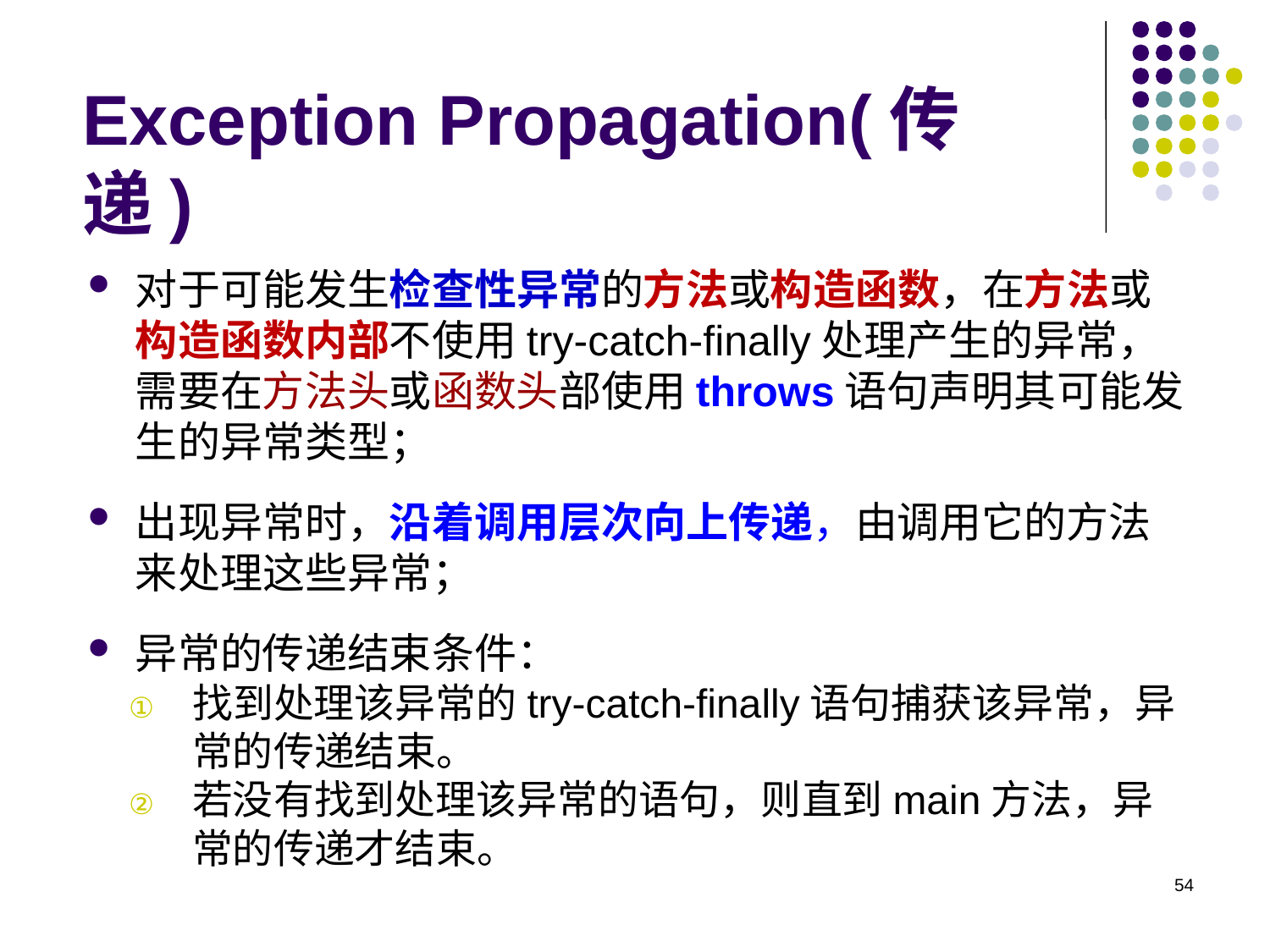

# Exception Propagation(传递)
对于可能发生检查性异常的方法或构造函数，在方法或构造函数内部不使用try-catch-finally处理产生的异常，需要在方法头或函数头部使用throws语句声明其可能发生的异常类型；
出现异常时，沿着调用层次向上传递，由调用它的方法来处理这些异常；
异常的传递结束条件：
找到处理该异常的try-catch-finally语句捕获该异常，异常的传递结束。
若没有找到处理该异常的语句，则直到main方法，异常的传递才结束。

54